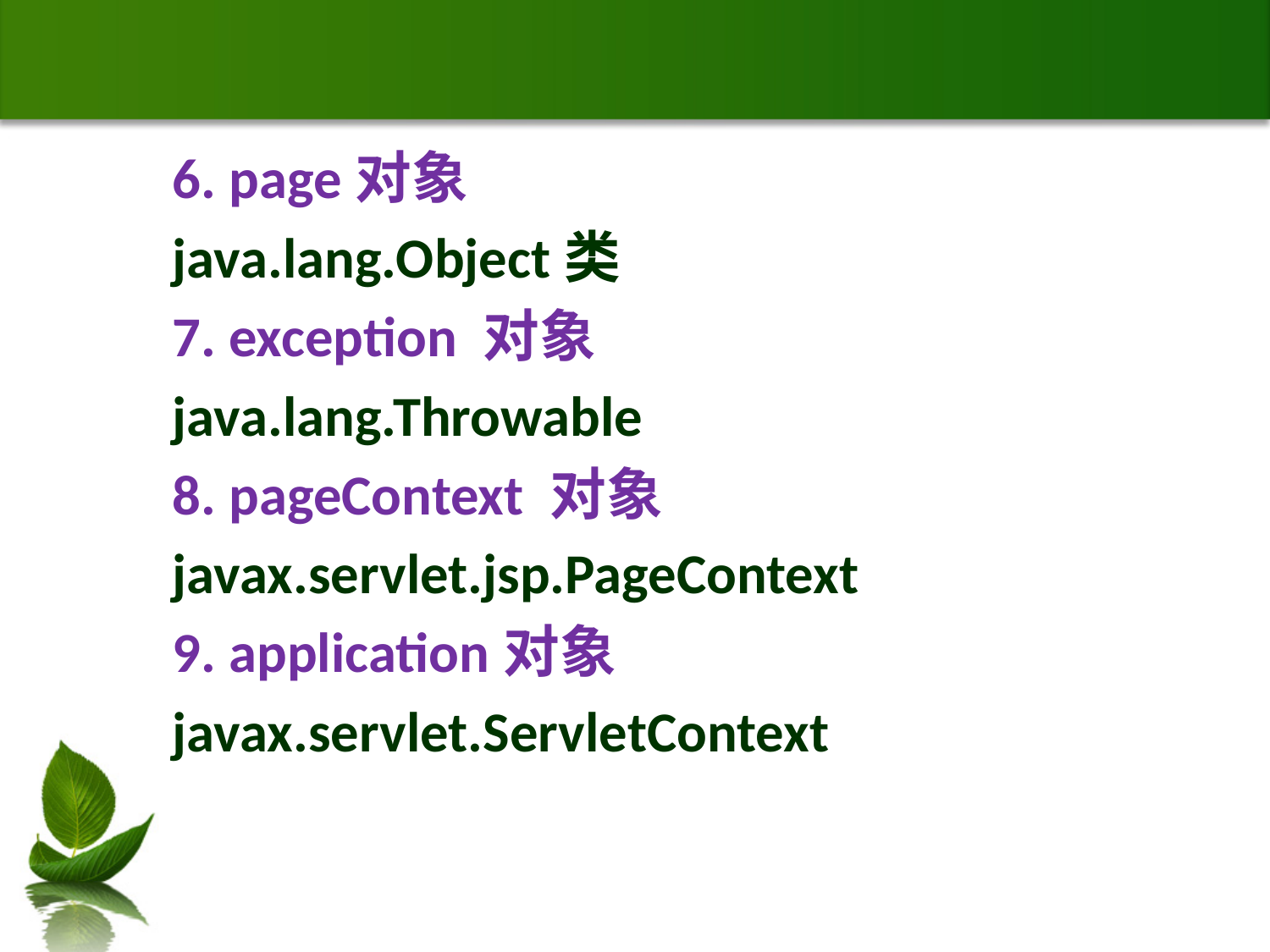

#
6. page对象
java.lang.Object类
7. exception 对象
java.lang.Throwable
8. pageContext 对象
javax.servlet.jsp.PageContext
9. application对象
javax.servlet.ServletContext